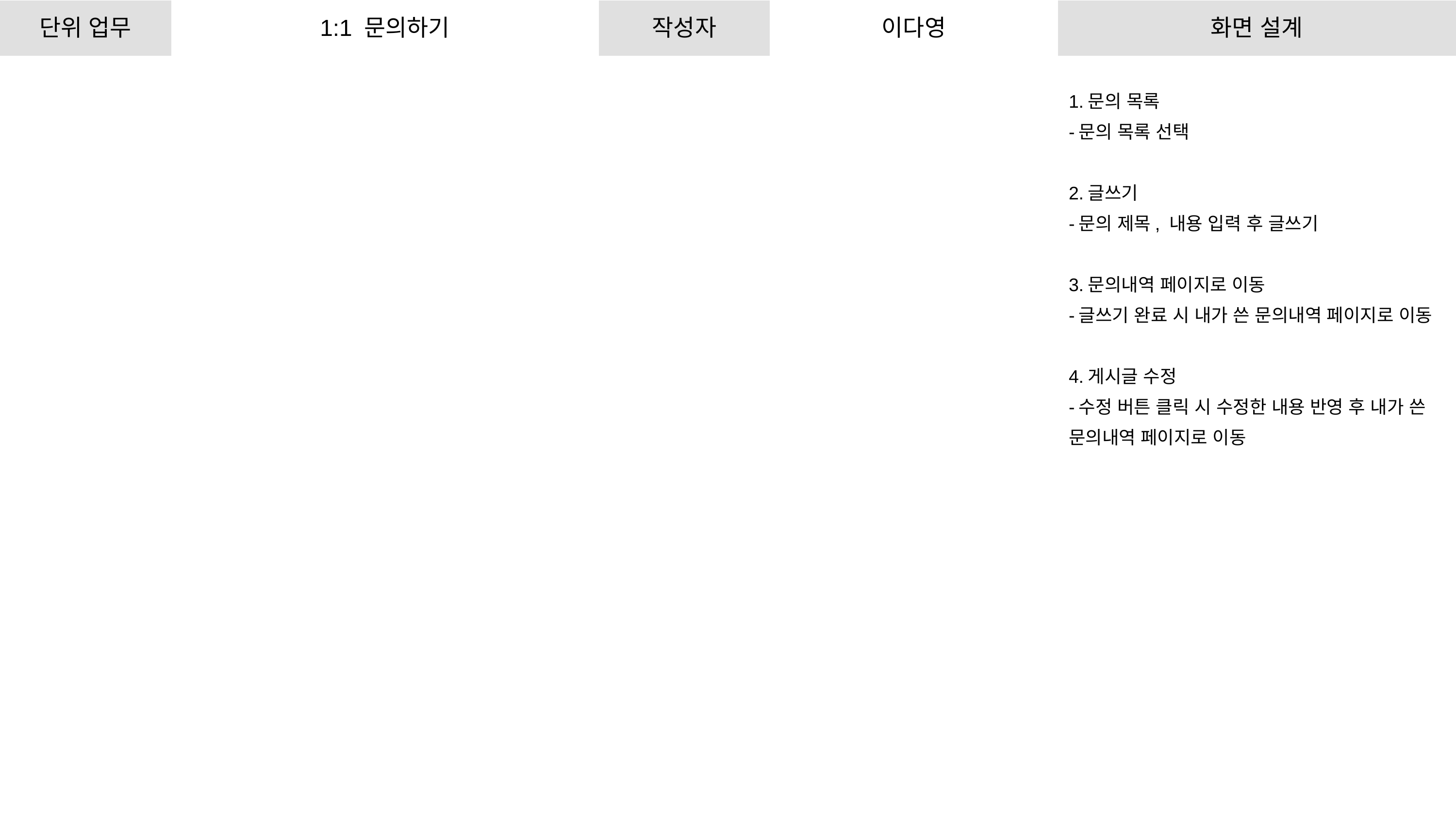

| 단위 업무 | 1:1 문의하기 | 작성자 | 이다영 | 화면 설계 |
| --- | --- | --- | --- | --- |
|  |  |  |  | 1.문의 목록 -문의 목록 선택 2.글쓰기 -문의 제목, 내용 입력 후 글쓰기 3.문의내역 페이지로 이동 -글쓰기 완료 시 내가 쓴 문의내역 페이지로 이동 4.게시글 수정 -수정 버튼 클릭 시 수정한 내용 반영 후 내가 쓴 문의내역 페이지로 이동 |